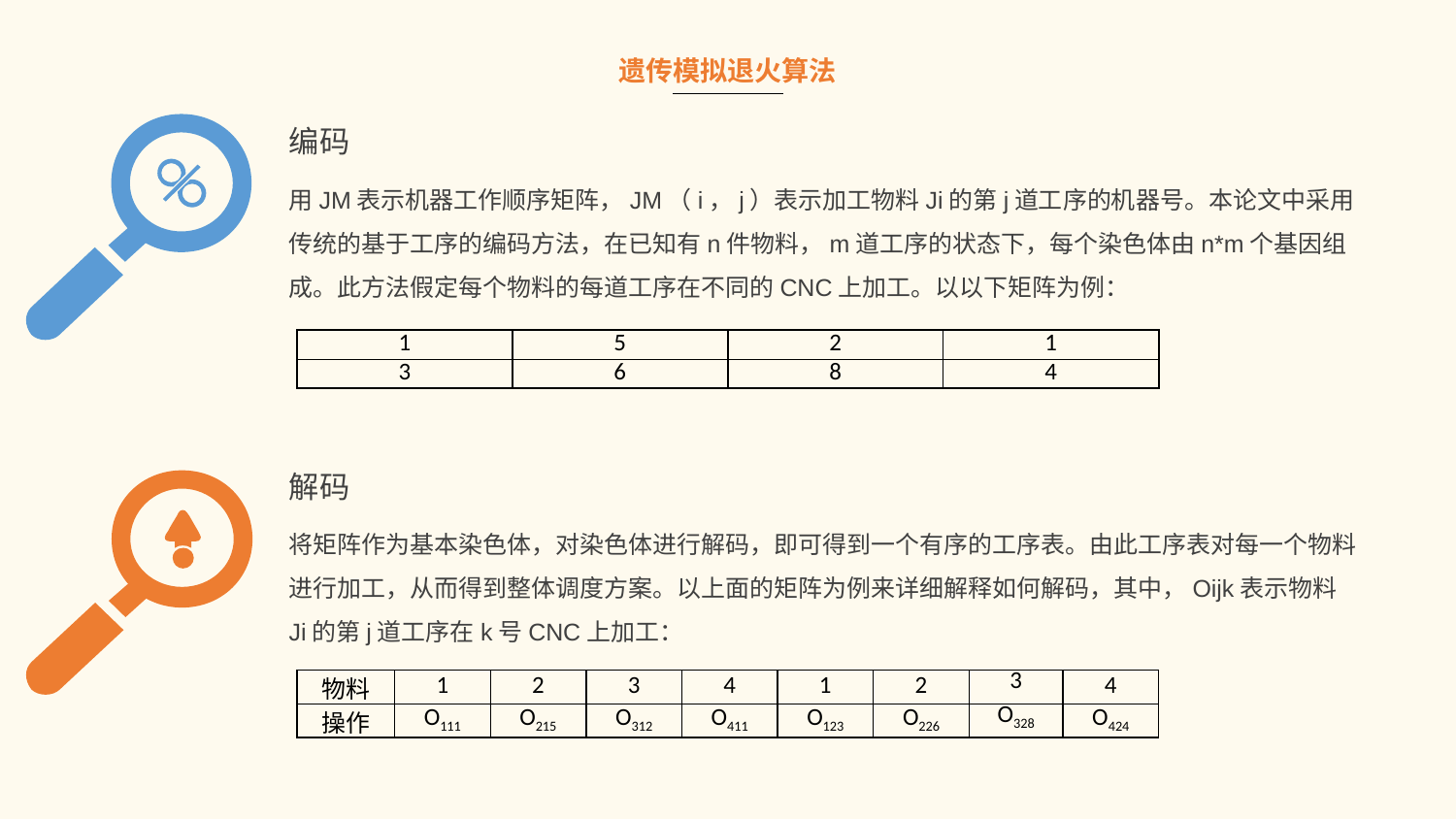

遗传模拟退火算法

编码
用JM表示机器工作顺序矩阵，JM（i，j）表示加工物料Ji的第j道工序的机器号。本论文中采用传统的基于工序的编码方法，在已知有n件物料，m道工序的状态下，每个染色体由n*m个基因组成。此方法假定每个物料的每道工序在不同的CNC上加工。以以下矩阵为例：
| 1 | 5 | 2 | 1 |
| --- | --- | --- | --- |
| 3 | 6 | 8 | 4 |
解码

将矩阵作为基本染色体，对染色体进行解码，即可得到一个有序的工序表。由此工序表对每一个物料进行加工，从而得到整体调度方案。以上面的矩阵为例来详细解释如何解码，其中，Oijk表示物料Ji的第j道工序在k号CNC上加工：
| 物料 | 1 | 2 | 3 | 4 | 1 | 2 | 3 | 4 |
| --- | --- | --- | --- | --- | --- | --- | --- | --- |
| 操作 | O111 | O215 | O312 | O411 | O123 | O226 | O328 | O424 |